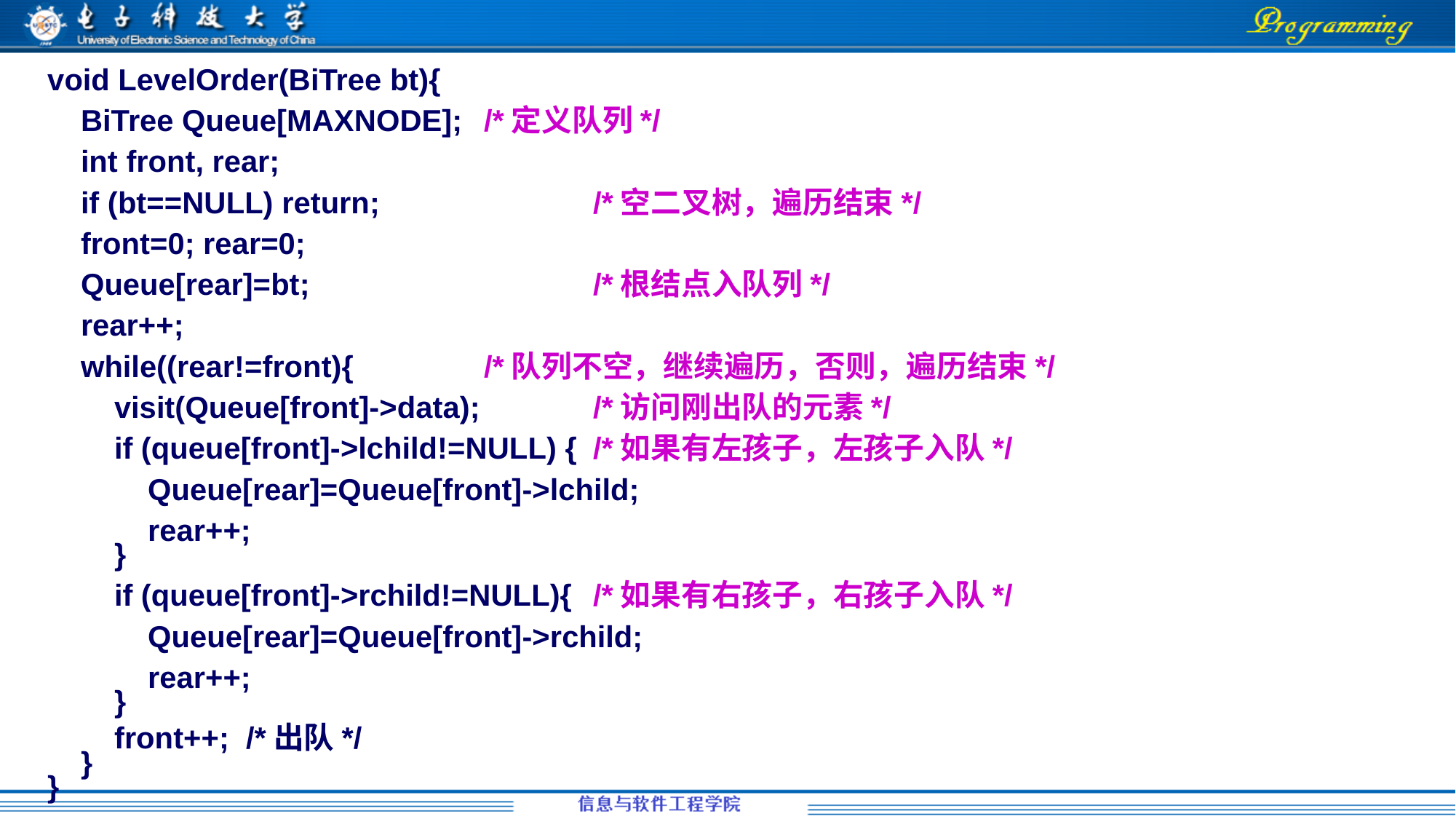

void LevelOrder(BiTree bt){
    BiTree Queue[MAXNODE];	/*定义队列*/
    int front, rear;
    if (bt==NULL) return; 		/*空二叉树，遍历结束*/
    front=0; rear=0;
    Queue[rear]=bt;			/*根结点入队列*/
    rear++;
    while((rear!=front){ 		/*队列不空，继续遍历，否则，遍历结束*/
        visit(Queue[front]->data); 	/*访问刚出队的元素*/
        if (queue[front]->lchild!=NULL) {	/*如果有左孩子，左孩子入队*/
            Queue[rear]=Queue[front]->lchild;
            rear++;
        }
        if (queue[front]->rchild!=NULL){	/*如果有右孩子，右孩子入队*/
            Queue[rear]=Queue[front]->rchild;
            rear++;
        }
        front++;  /*出队*/
    }
}